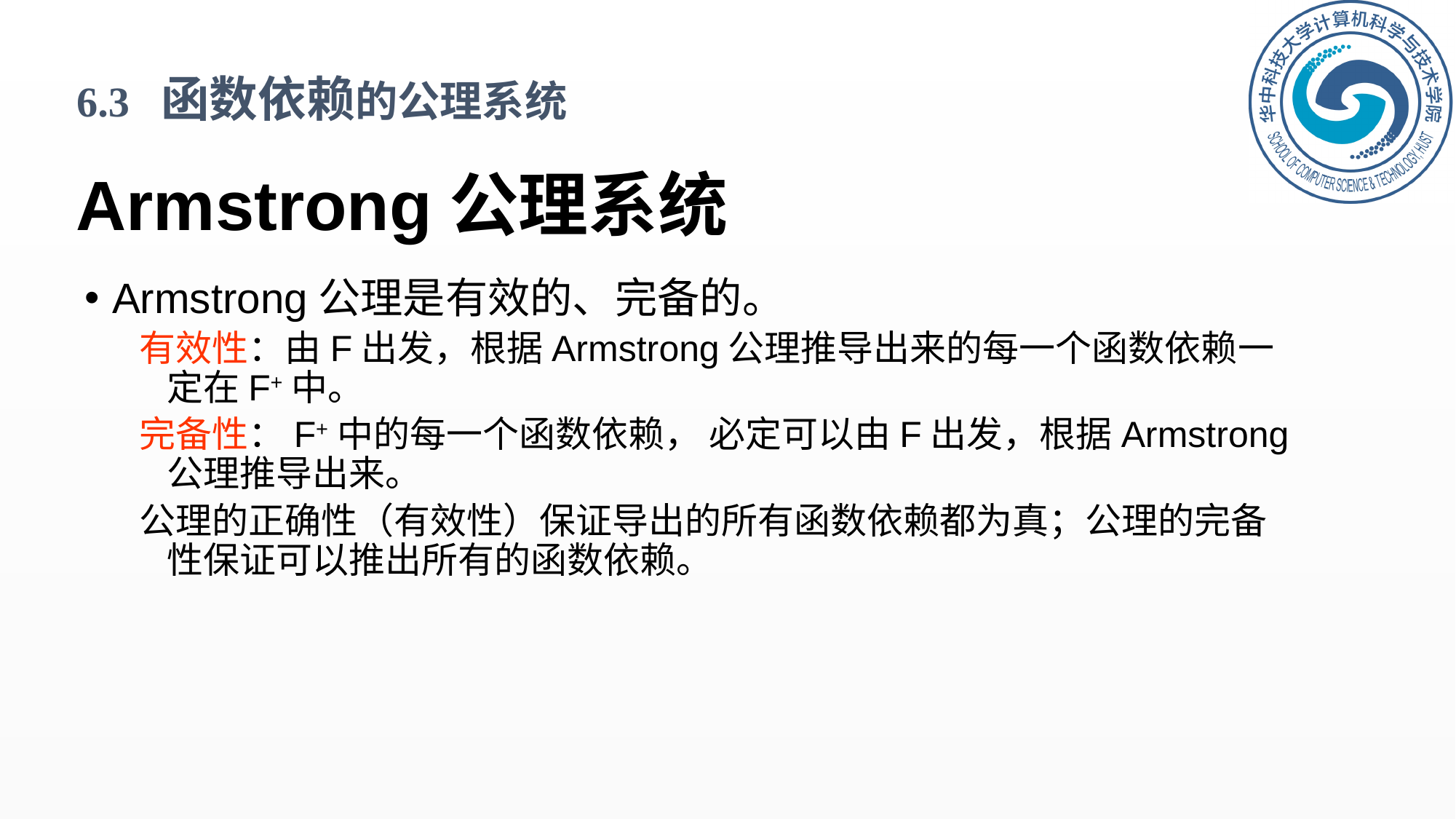

6.3  函数依赖的公理系统
# Armstrong公理系统
Armstrong公理是有效的、完备的。
有效性：由F出发，根据Armstrong公理推导出来的每一个函数依赖一定在F+中。
完备性：F+中的每一个函数依赖， 必定可以由F出发，根据Armstrong公理推导出来。
公理的正确性（有效性）保证导出的所有函数依赖都为真；公理的完备性保证可以推出所有的函数依赖。